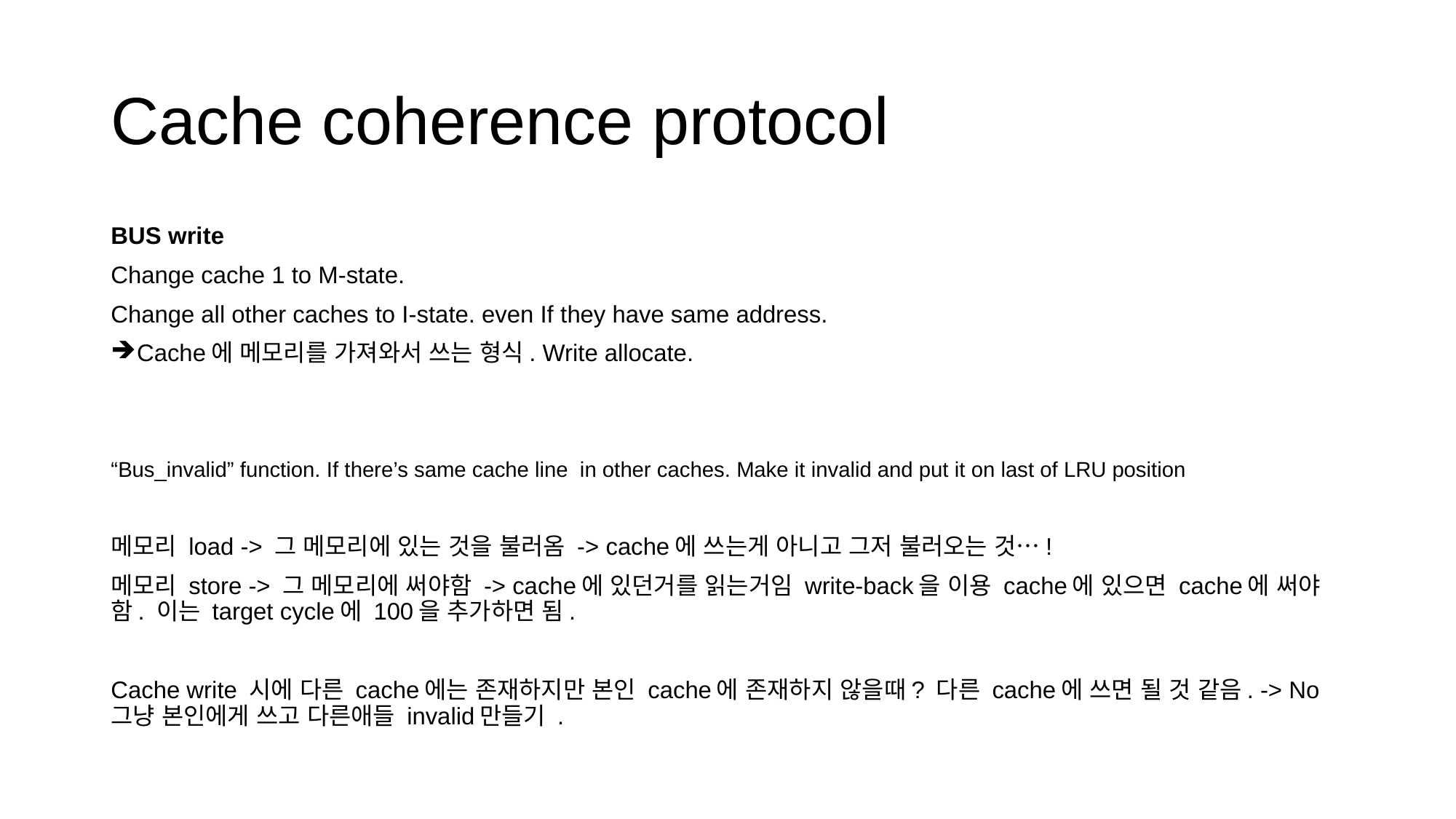

# Cache coherence protocol
BUS write
Change cache 1 to M-state.
Change all other caches to I-state. even If they have same address.
Cache에 메모리를 가져와서 쓰는 형식. Write allocate.

“Bus_invalid” function. If there’s same cache line  in other caches. Make it invalid and put it on last of LRU position

메모리 load -> 그 메모리에 있는 것을 불러옴 -> cache에 쓰는게 아니고 그저 불러오는 것…!
메모리 store -> 그 메모리에 써야함 -> cache에 있던거를 읽는거임 write-back을 이용 cache에 있으면 cache에 써야함. 이는 target cycle에 100을 추가하면 됨.

Cache write 시에 다른 cache에는 존재하지만 본인 cache에 존재하지 않을때? 다른 cache에 쓰면 될 것 같음. -> No 그냥 본인에게 쓰고 다른애들 invalid만들기 .